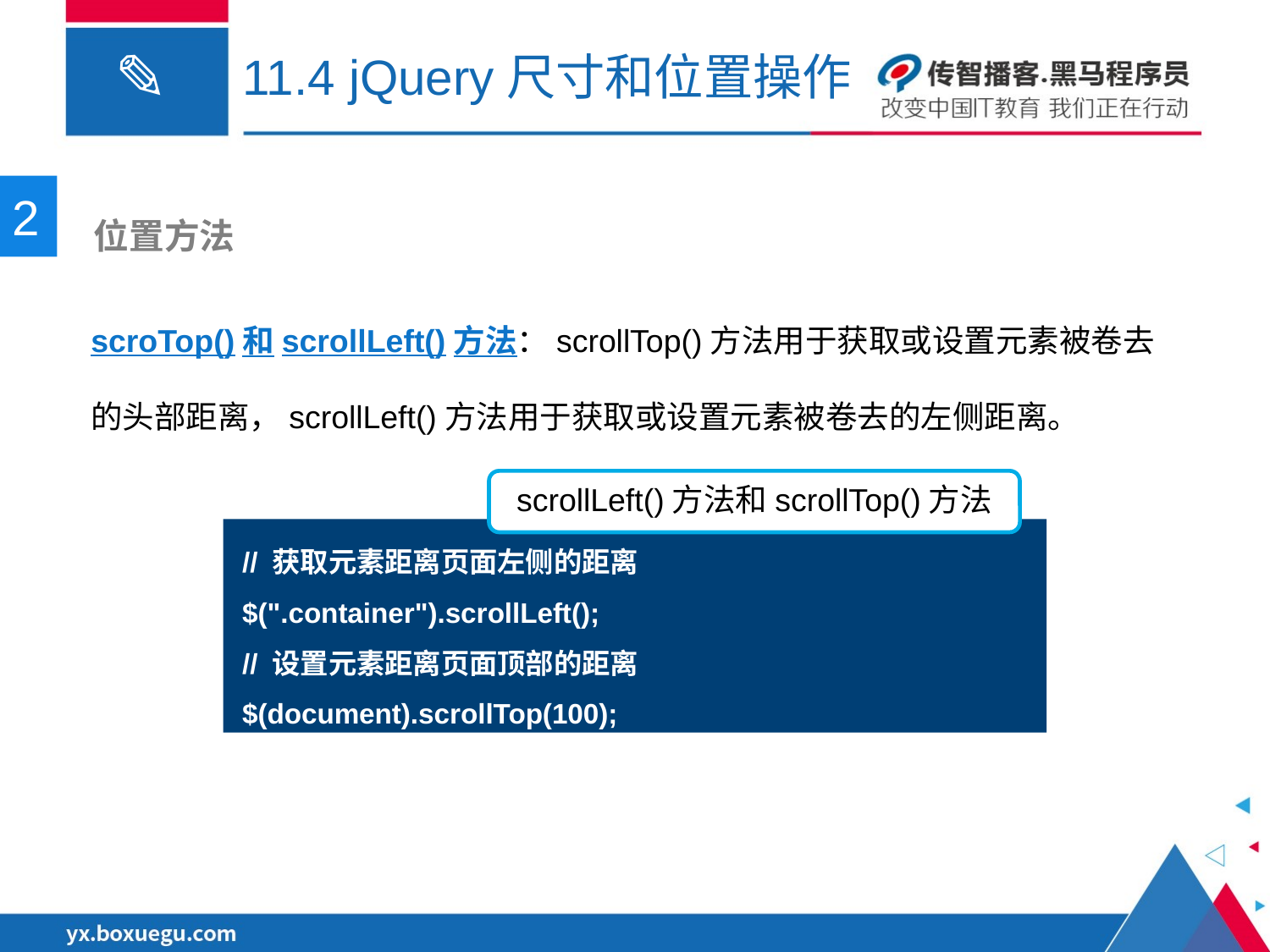

# 11.4 jQuery尺寸和位置操作

2
  位置方法
scroTop()和scrollLeft()方法：scrollTop()方法用于获取或设置元素被卷去的头部距离，scrollLeft()方法用于获取或设置元素被卷去的左侧距离。
scrollLeft()方法和scrollTop()方法

// 获取元素距离页面左侧的距离
$(".container").scrollLeft();
// 设置元素距离页面顶部的距离
$(document).scrollTop(100);